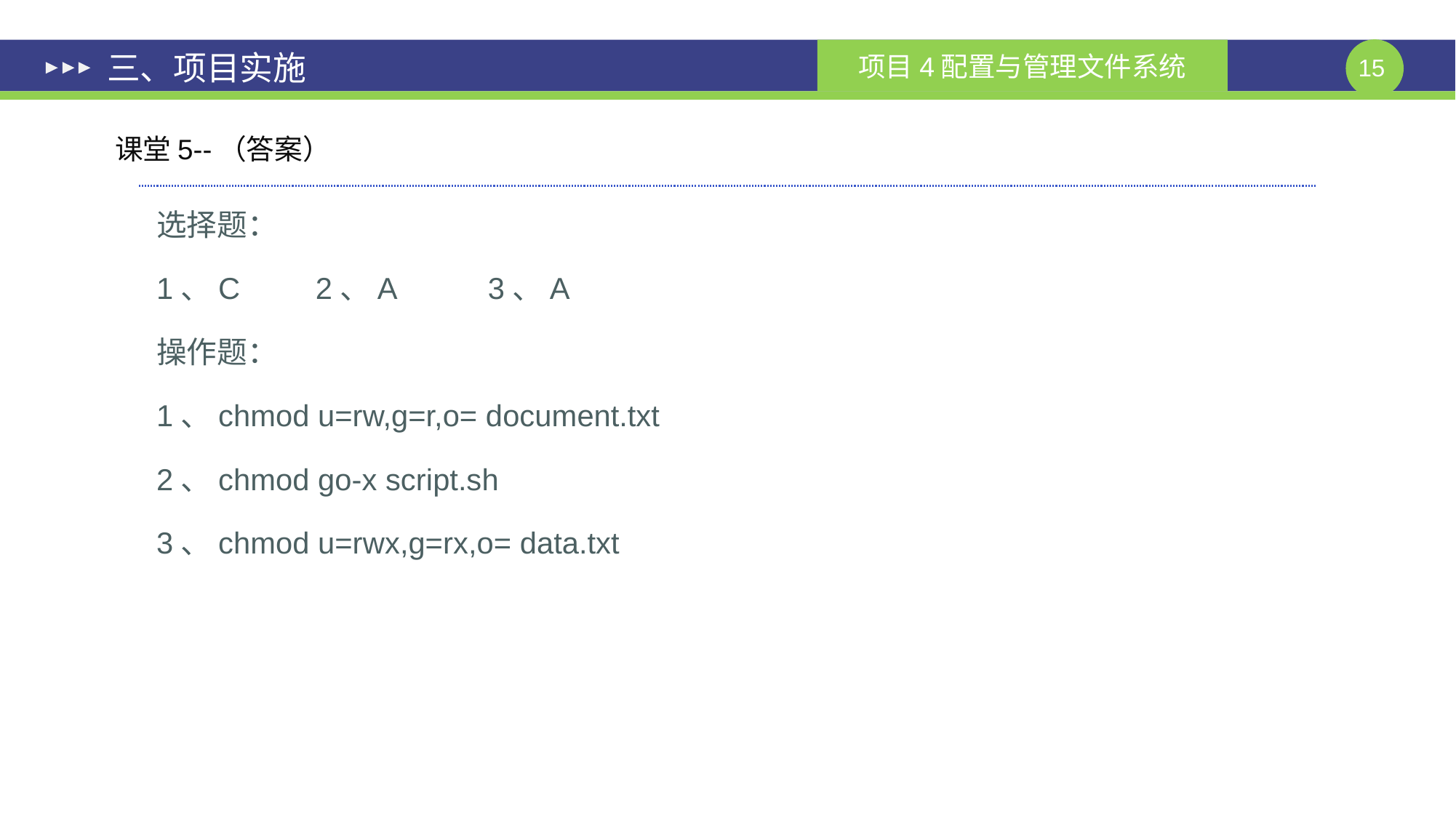

# 三、项目实施
课堂5--（答案）
选择题：
1、C         2、A           3、A
操作题：
1、chmod u=rw,g=r,o= document.txt
2、chmod go-x script.sh
3、chmod u=rwx,g=rx,o= data.txt